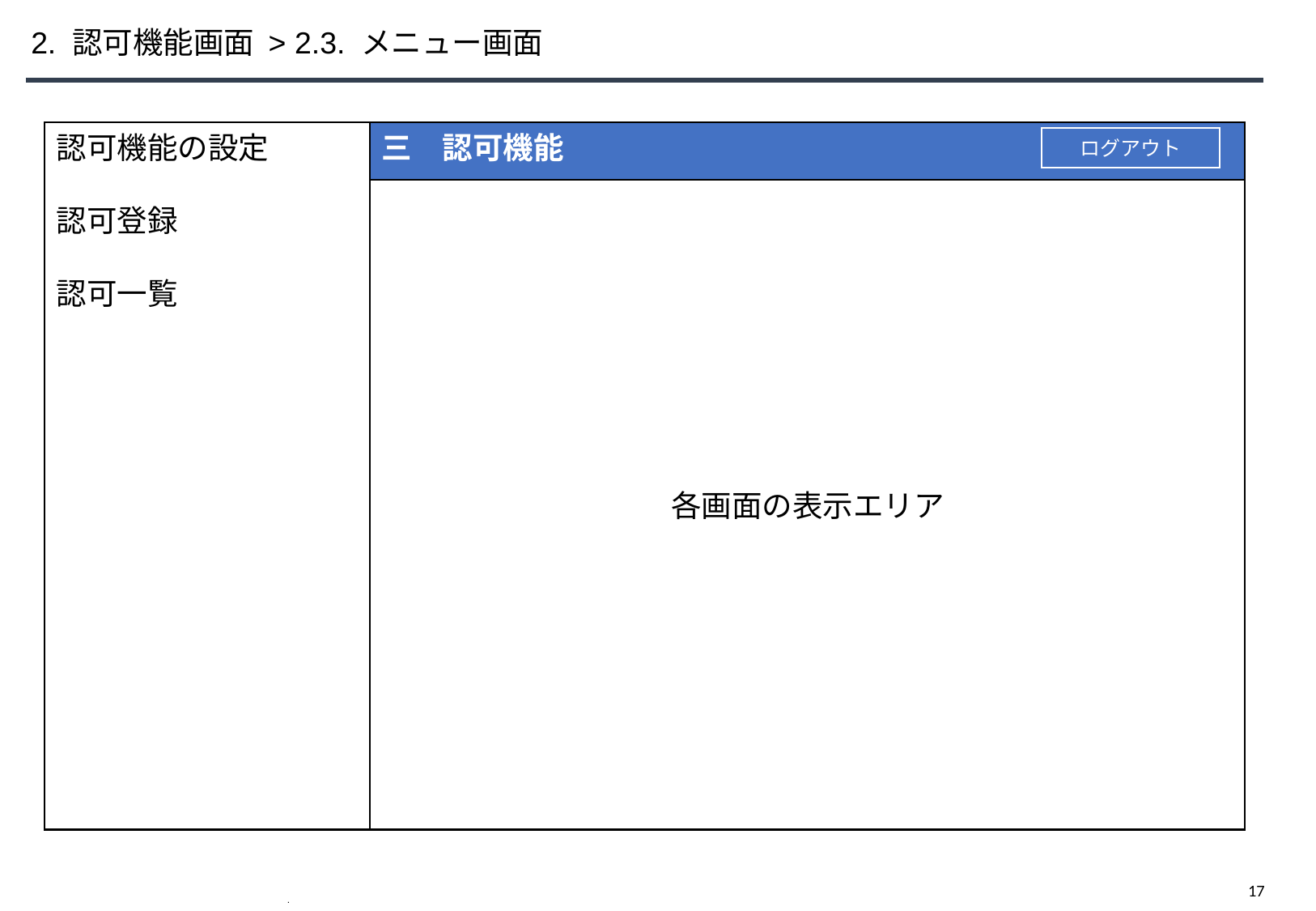

# 2. 認可機能画面 > 2.3. メニュー画面
認可機能の設定

認可登録

認可一覧
三　認可機能
ログアウト
各画面の表示エリア